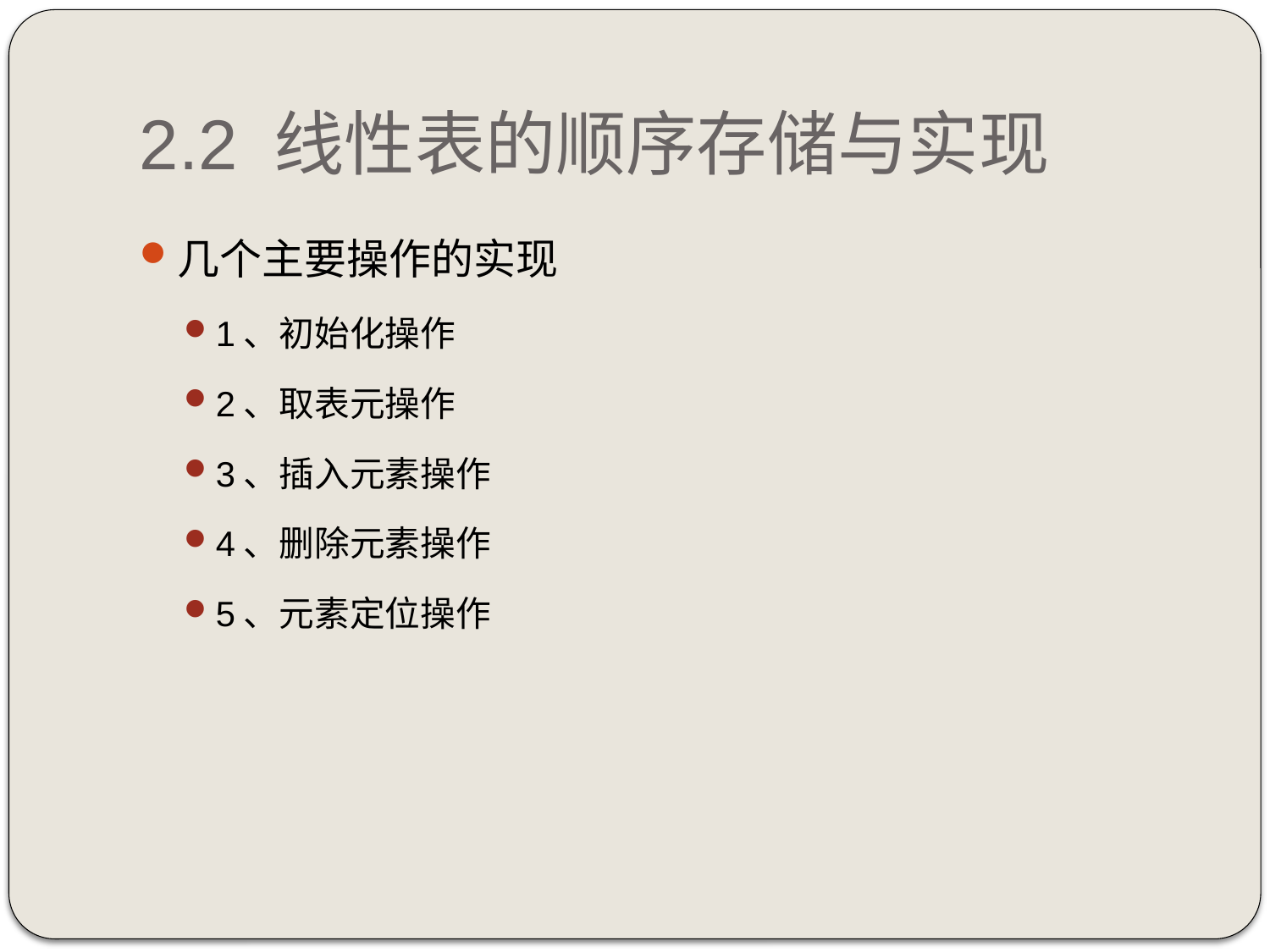

# 2.2 线性表的顺序存储与实现
几个主要操作的实现
1、初始化操作
2、取表元操作
3、插入元素操作
4、删除元素操作
5、元素定位操作